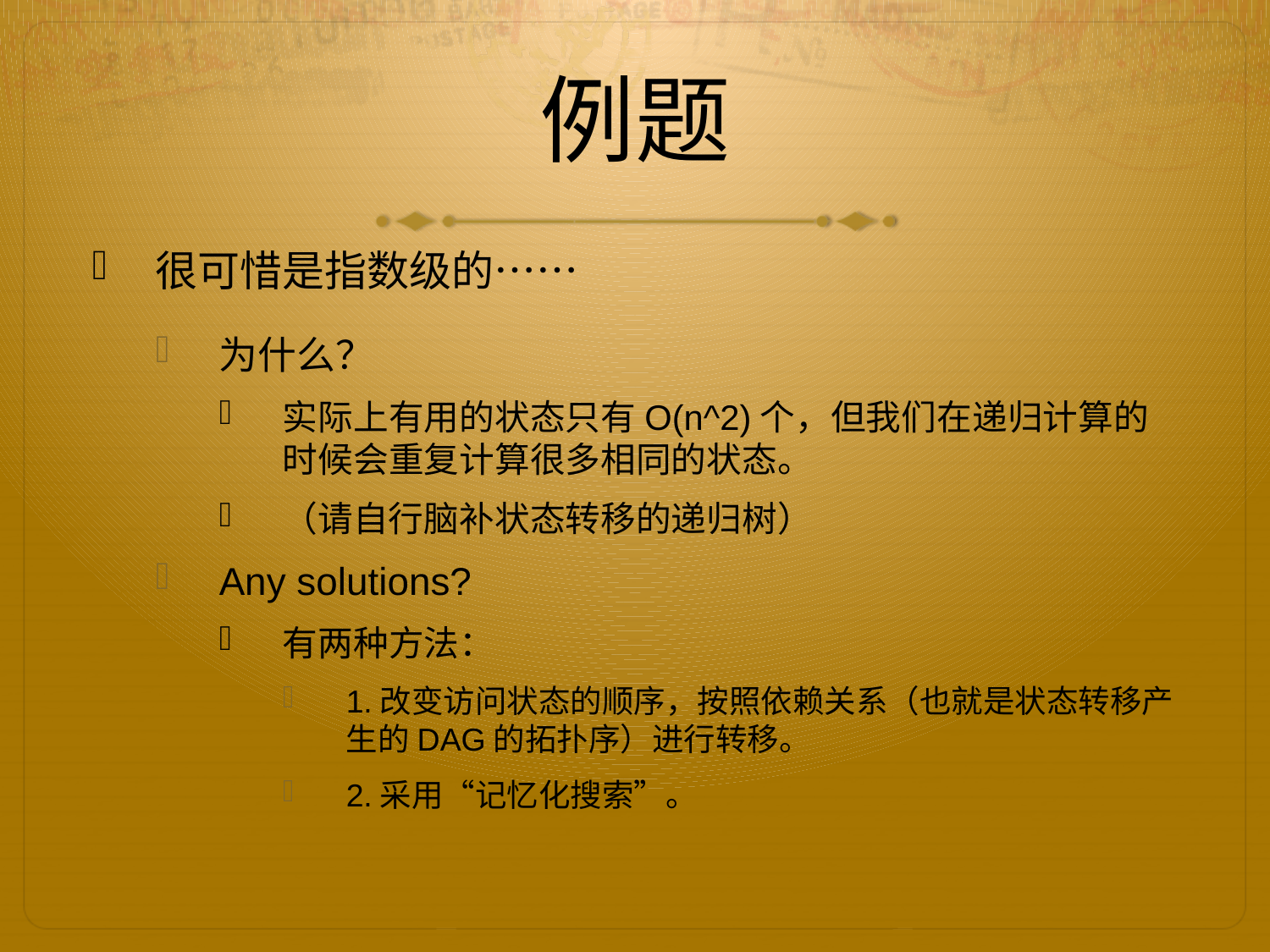

# 例题
很可惜是指数级的……
为什么？
实际上有用的状态只有O(n^2)个，但我们在递归计算的时候会重复计算很多相同的状态。
（请自行脑补状态转移的递归树）
Any solutions?
有两种方法：
1.改变访问状态的顺序，按照依赖关系（也就是状态转移产生的DAG的拓扑序）进行转移。
2.采用“记忆化搜索”。